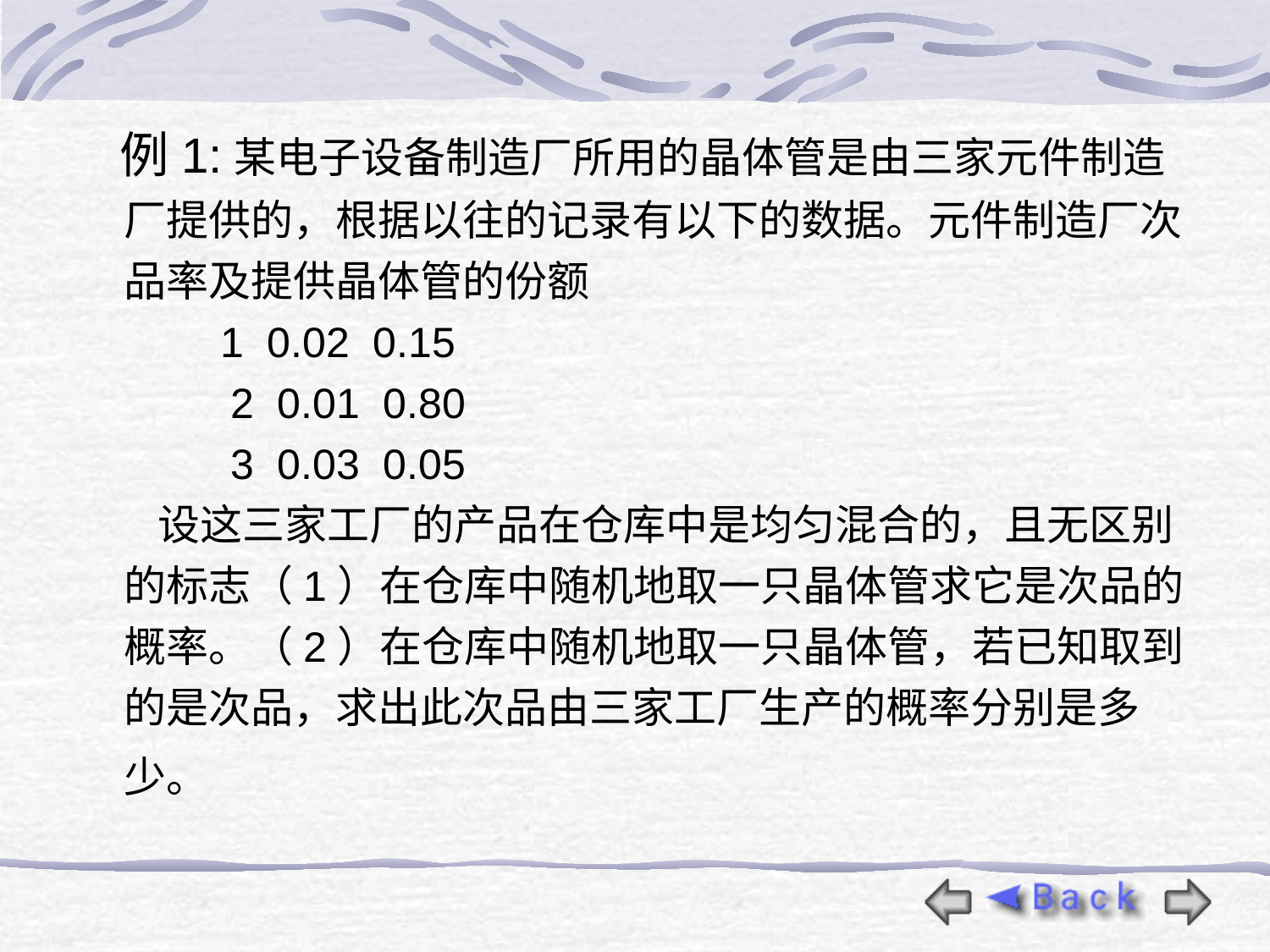

例1:某电子设备制造厂所用的晶体管是由三家元件制造厂提供的，根据以往的记录有以下的数据。元件制造厂次品率及提供晶体管的份额
         1  0.02  0.15
         2  0.01  0.80
         3  0.03  0.05
  设这三家工厂的产品在仓库中是均匀混合的，且无区别的标志（1）在仓库中随机地取一只晶体管求它是次品的概率。（2）在仓库中随机地取一只晶体管，若已知取到的是次品，求出此次品由三家工厂生产的概率分别是多少。